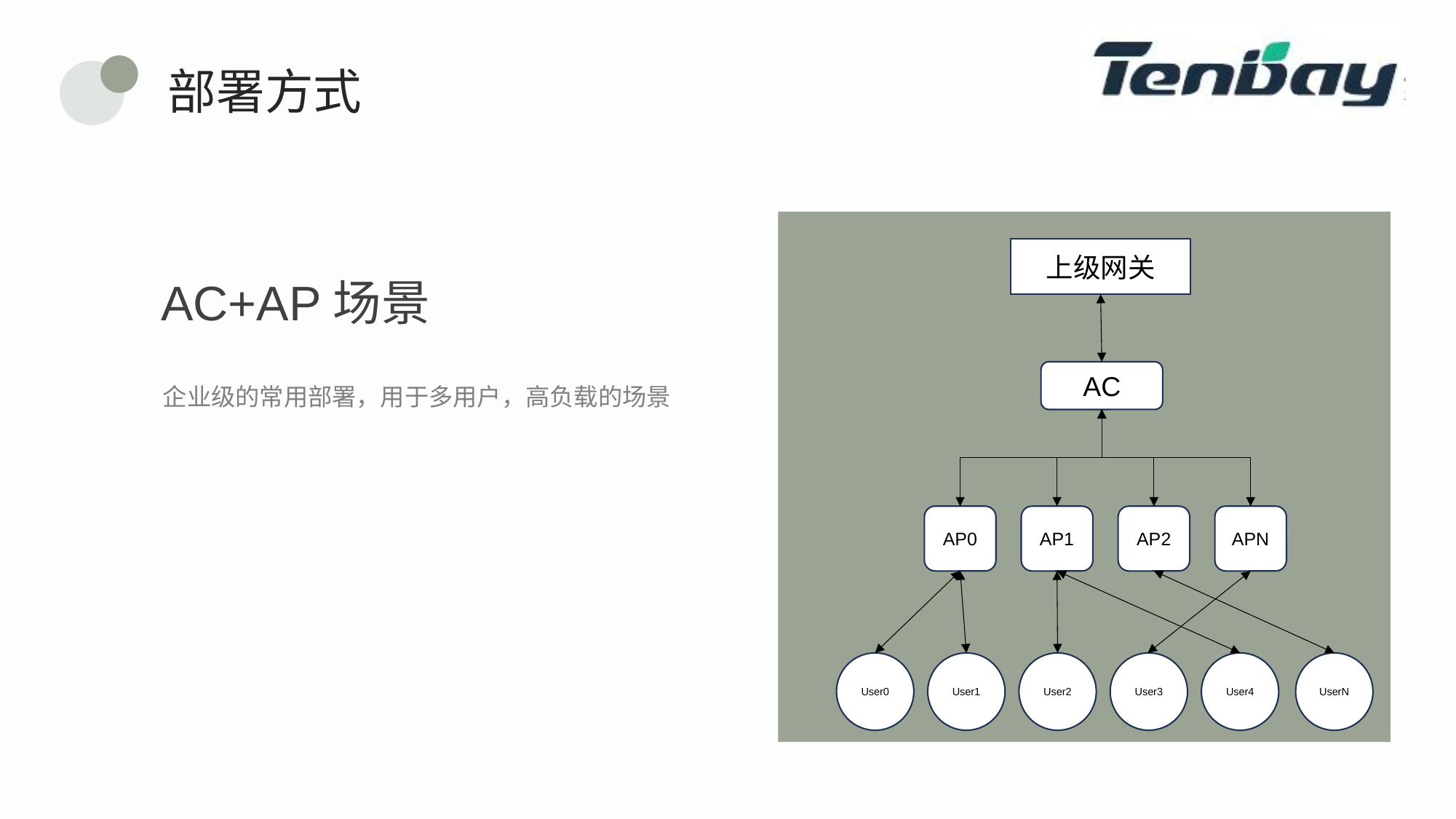

部署方式

上级网关
AC+AP场景
AC
企业级的常用部署，用于多用户，高负载的场景
APN
AP2
AP0
AP1
UserN
User0
User4
User1
User2
User3